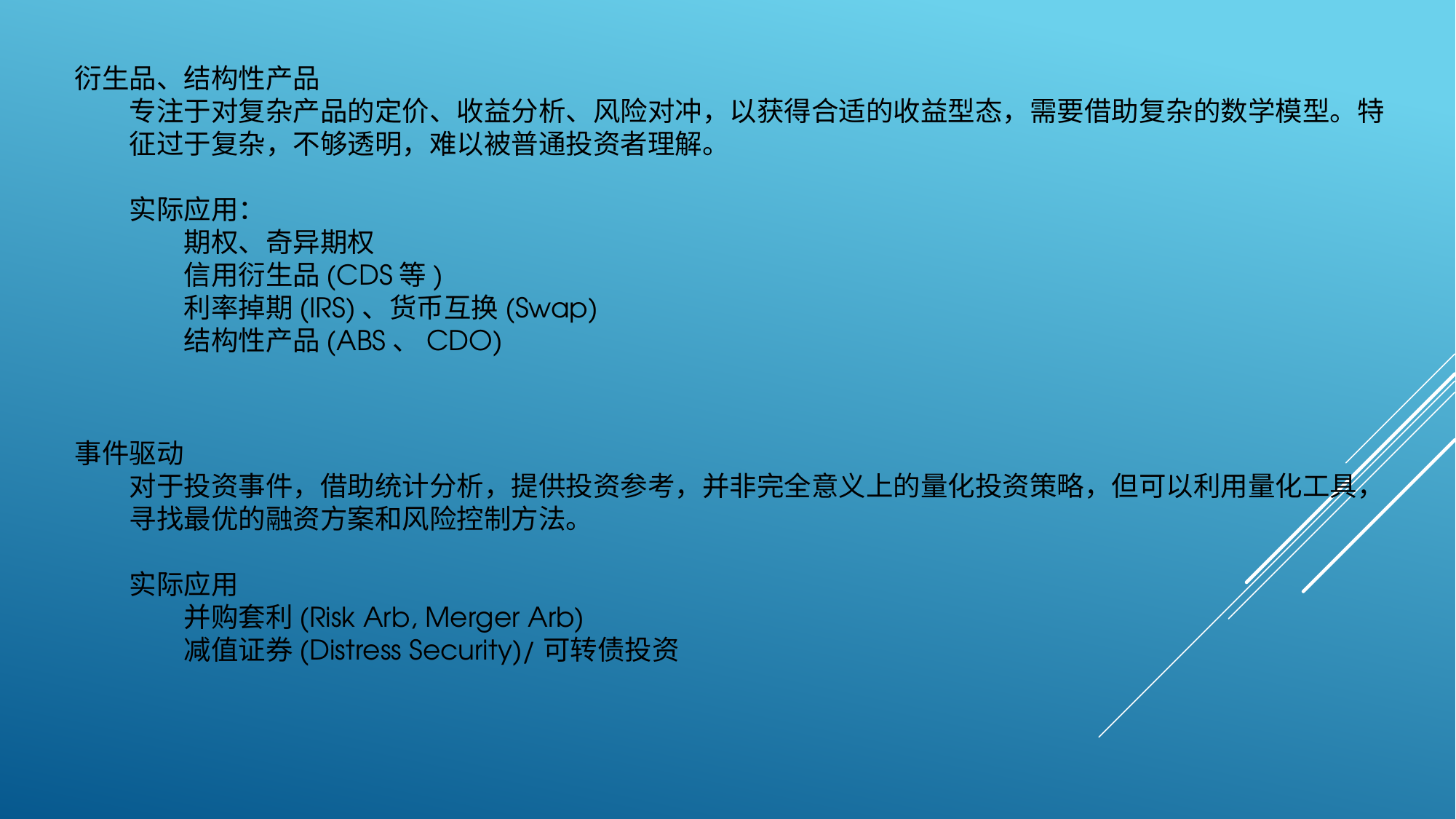

衍生品、结构性产品
专注于对复杂产品的定价、收益分析、风险对冲，以获得合适的收益型态，需要借助复杂的数学模型。特征过于复杂，不够透明，难以被普通投资者理解。

实际应用：
期权、奇异期权
信用衍生品(CDS等)
利率掉期(IRS)、货币互换(Swap)
结构性产品(ABS、CDO)
事件驱动
对于投资事件，借助统计分析，提供投资参考，并非完全意义上的量化投资策略，但可以利用量化工具，寻找最优的融资方案和风险控制方法。

实际应用
并购套利(Risk Arb, Merger Arb)
减值证券(Distress Security)/可转债投资